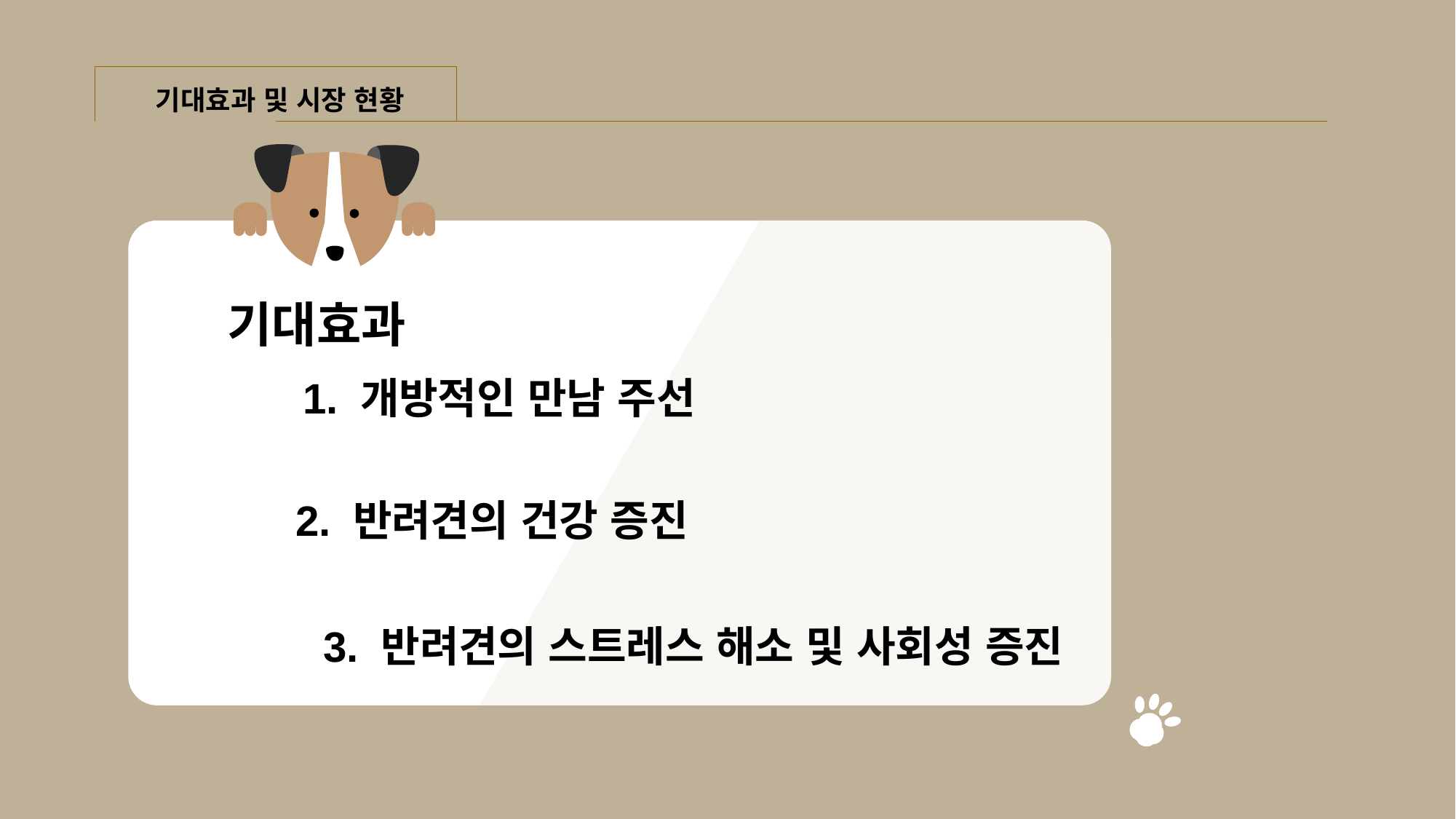

기대효과 및 시장 현황

기대효과
1. 개방적인 만남 주선
2. 반려견의 건강 증진
3. 반려견의 스트레스 해소 및 사회성 증진